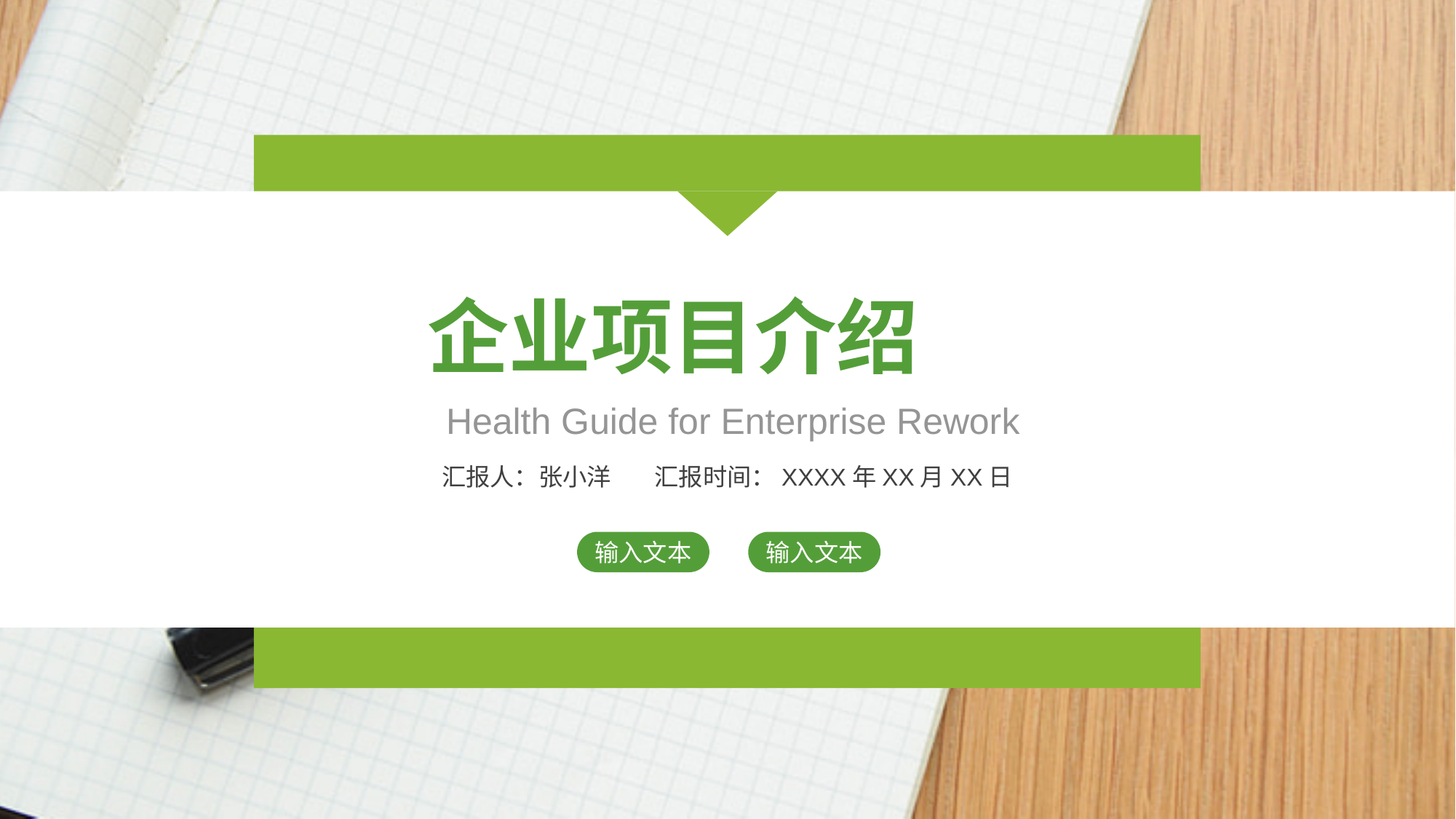

企业项目介绍
Health Guide for Enterprise Rework
汇报人：张小洋        汇报时间：XXXX年XX月XX日
输入文本
输入文本